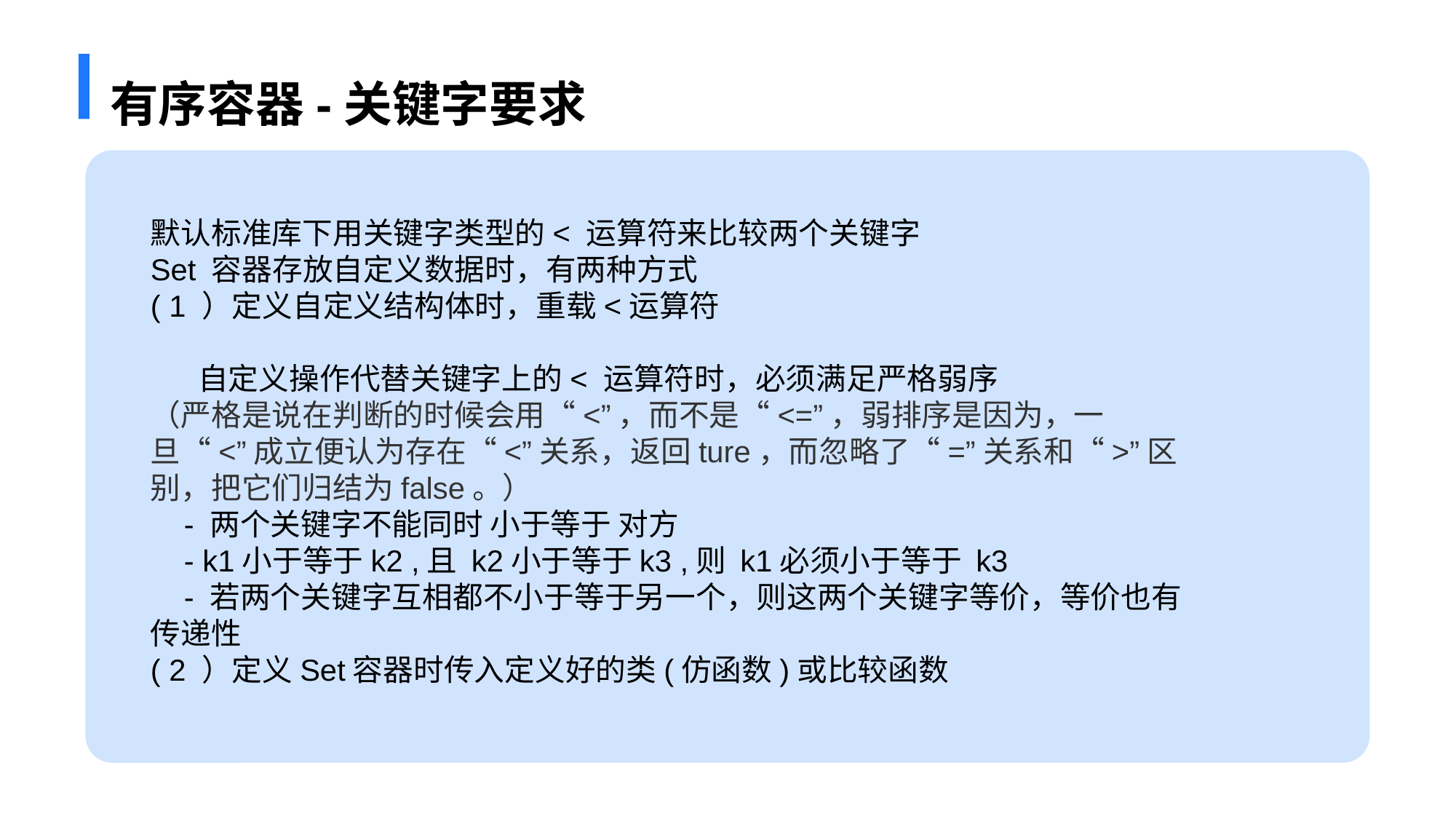

# 有序容器-关键字要求

默认标准库下用关键字类型的< 运算符来比较两个关键字
Set 容器存放自定义数据时，有两种方式
( 1 ）定义自定义结构体时，重载<运算符

      自定义操作代替关键字上的< 运算符时，必须满足严格弱序
（严格是说在判断的时候会用“<”，而不是“<=”，弱排序是因为，一旦“<”成立便认为存在“<”关系，返回ture，而忽略了“=”关系和“>”区别，把它们归结为false。）
    - 两个关键字不能同时 小于等于 对方
    - k1小于等于k2 ,且 k2小于等于k3 ,则 k1必须小于等于 k3
    - 若两个关键字互相都不小于等于另一个，则这两个关键字等价，等价也有传递性
( 2 ）定义Set容器时传入定义好的类(仿函数)或比较函数